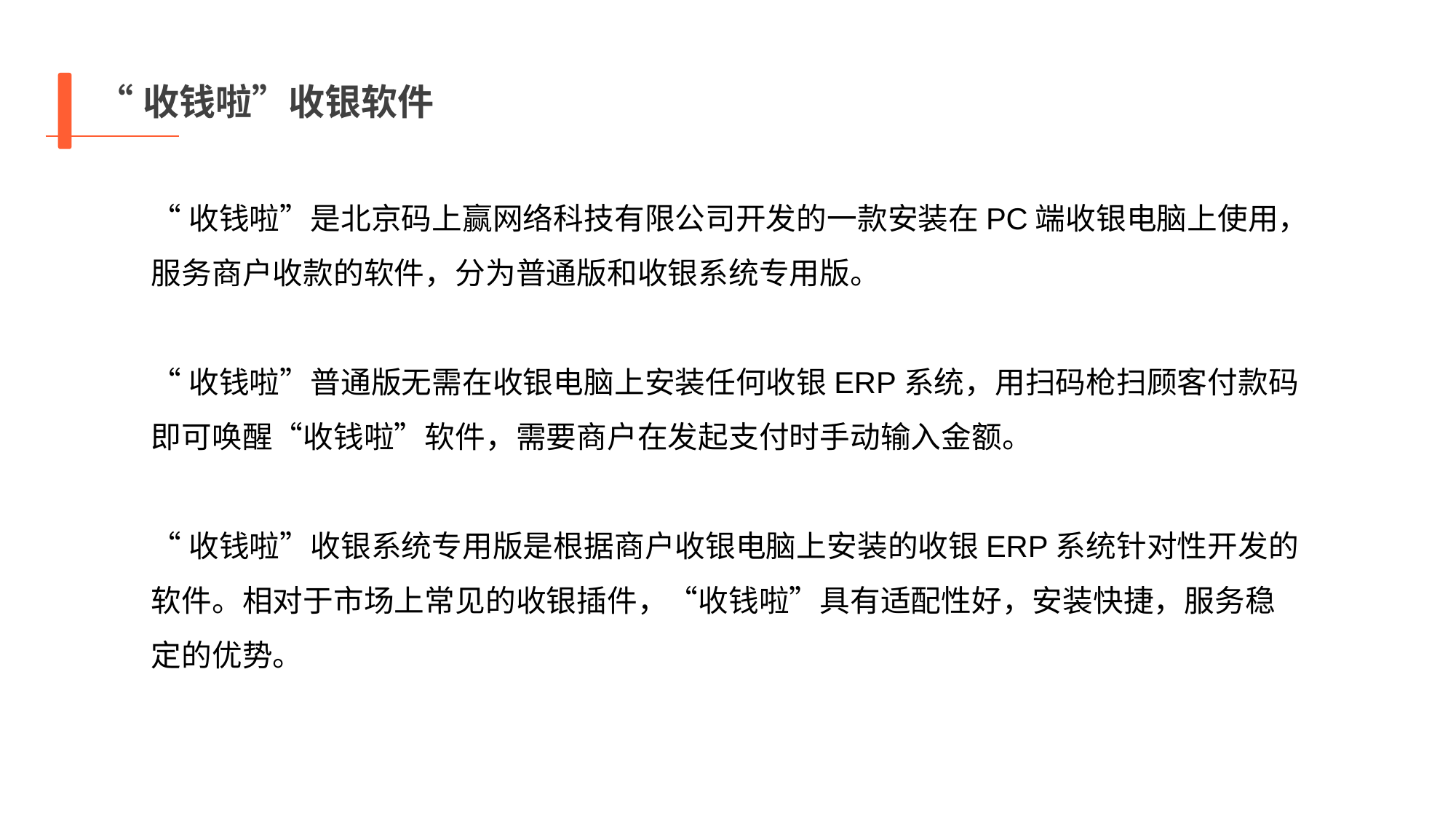

“收钱啦”收银软件

“收钱啦”是北京码上赢网络科技有限公司开发的一款安装在PC端收银电脑上使用，服务商户收款的软件，分为普通版和收银系统专用版。

“收钱啦”普通版无需在收银电脑上安装任何收银ERP系统，用扫码枪扫顾客付款码即可唤醒“收钱啦”软件，需要商户在发起支付时手动输入金额。

“收钱啦”收银系统专用版是根据商户收银电脑上安装的收银ERP系统针对性开发的软件。相对于市场上常见的收银插件，“收钱啦”具有适配性好，安装快捷，服务稳定的优势。